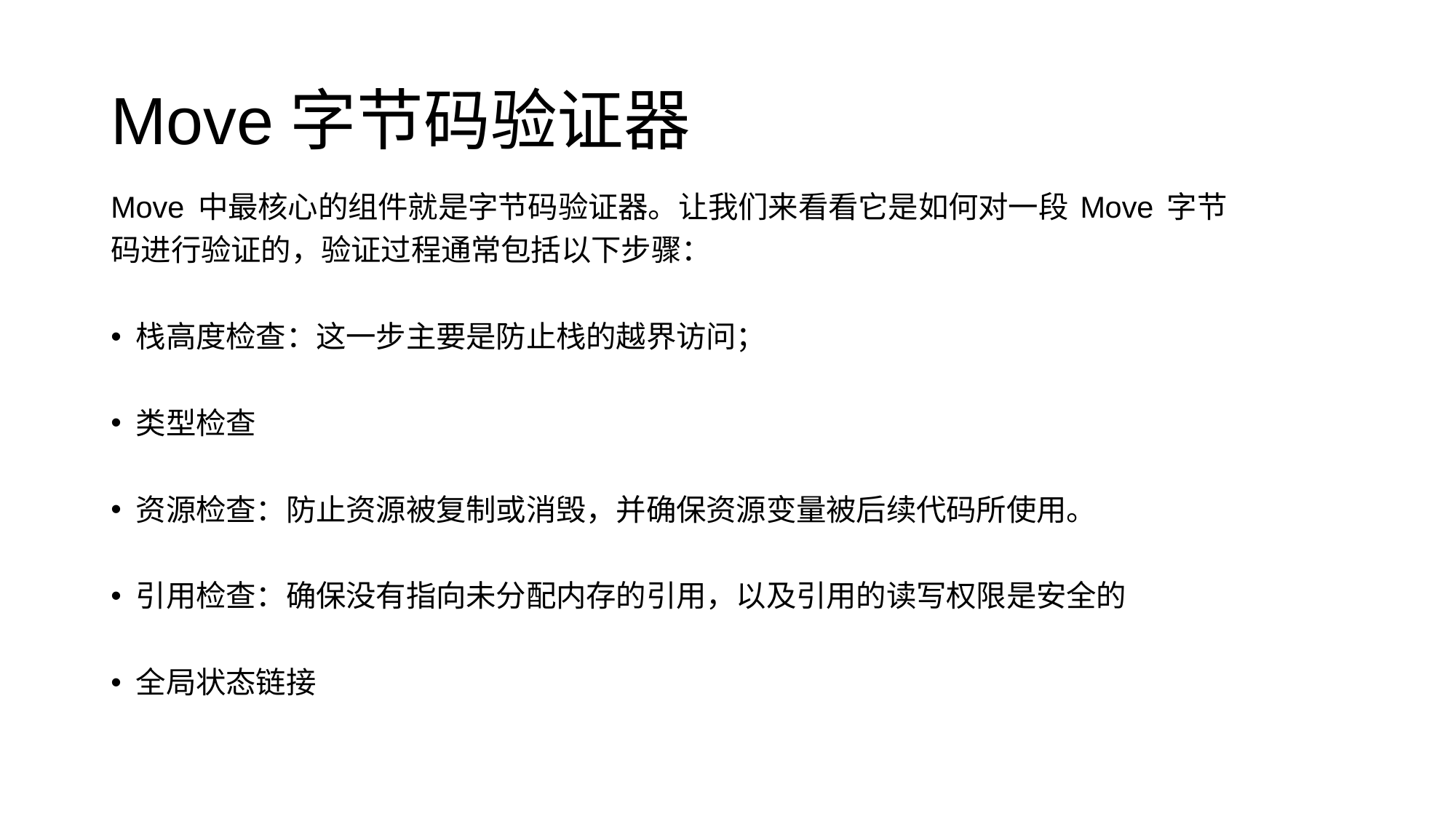

# Move字节码验证器
Move 中最核心的组件就是字节码验证器。让我们来看看它是如何对一段 Move 字节
码进行验证的，验证过程通常包括以下步骤：

栈高度检查：这一步主要是防止栈的越界访问；

类型检查

资源检查：防止资源被复制或消毁，并确保资源变量被后续代码所使用。

引用检查：确保没有指向未分配内存的引用，以及引用的读写权限是安全的

全局状态链接